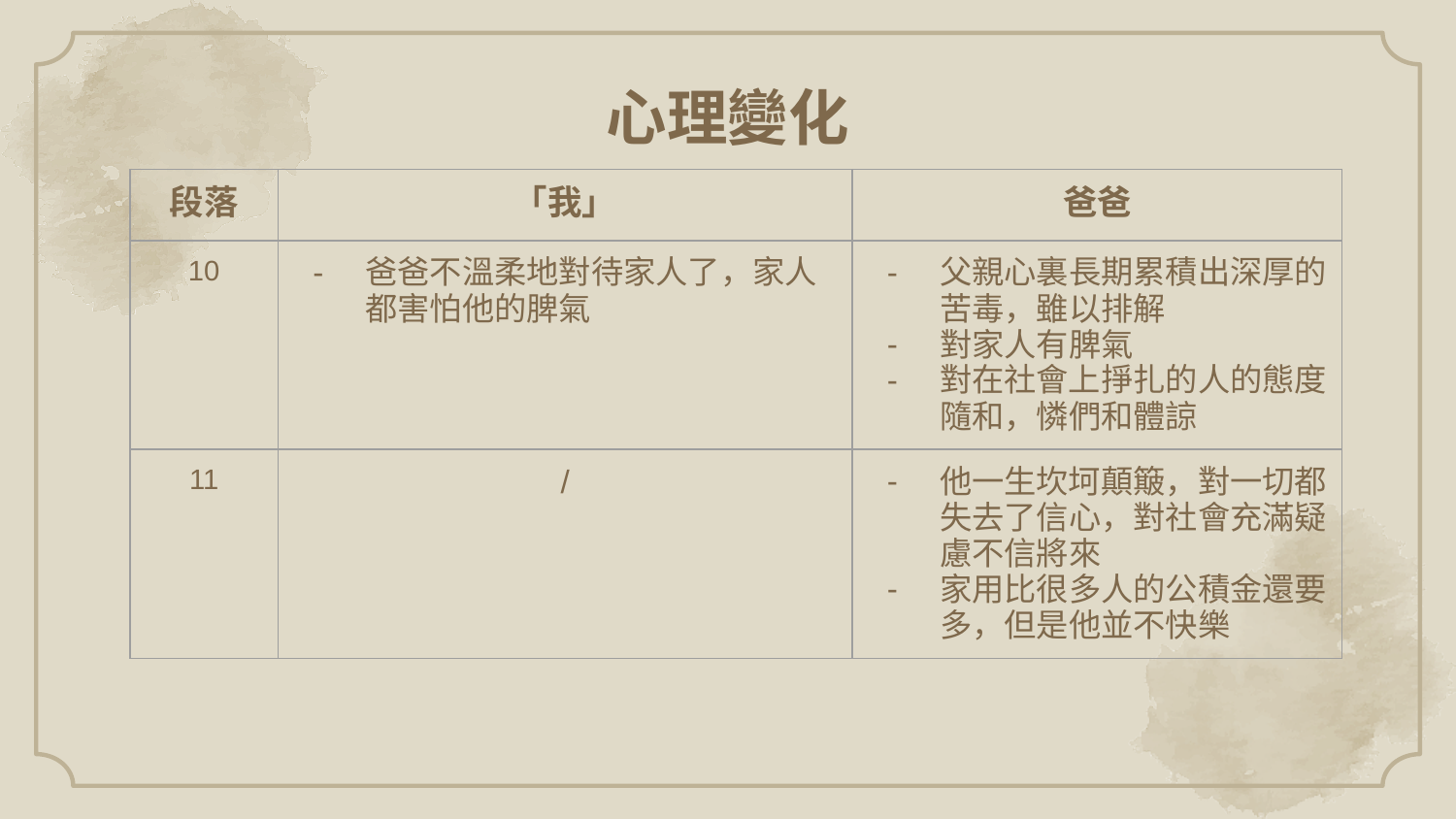

# 心理變化

| 段落 | 「我」 | 爸爸 |
| --- | --- | --- |
| 10 | 爸爸不溫柔地對待家人了，家人都害怕他的脾氣 | 父親心裏長期累積出深厚的苦毒，雖以排解 對家人有脾氣 對在社會上掙扎的人的態度隨和，憐們和體諒 |
| 11 | / | 他一生坎坷顛簸，對一切都失去了信心，對社會充滿疑慮不信將來 家用比很多人的公積金還要多，但是他並不快樂 |